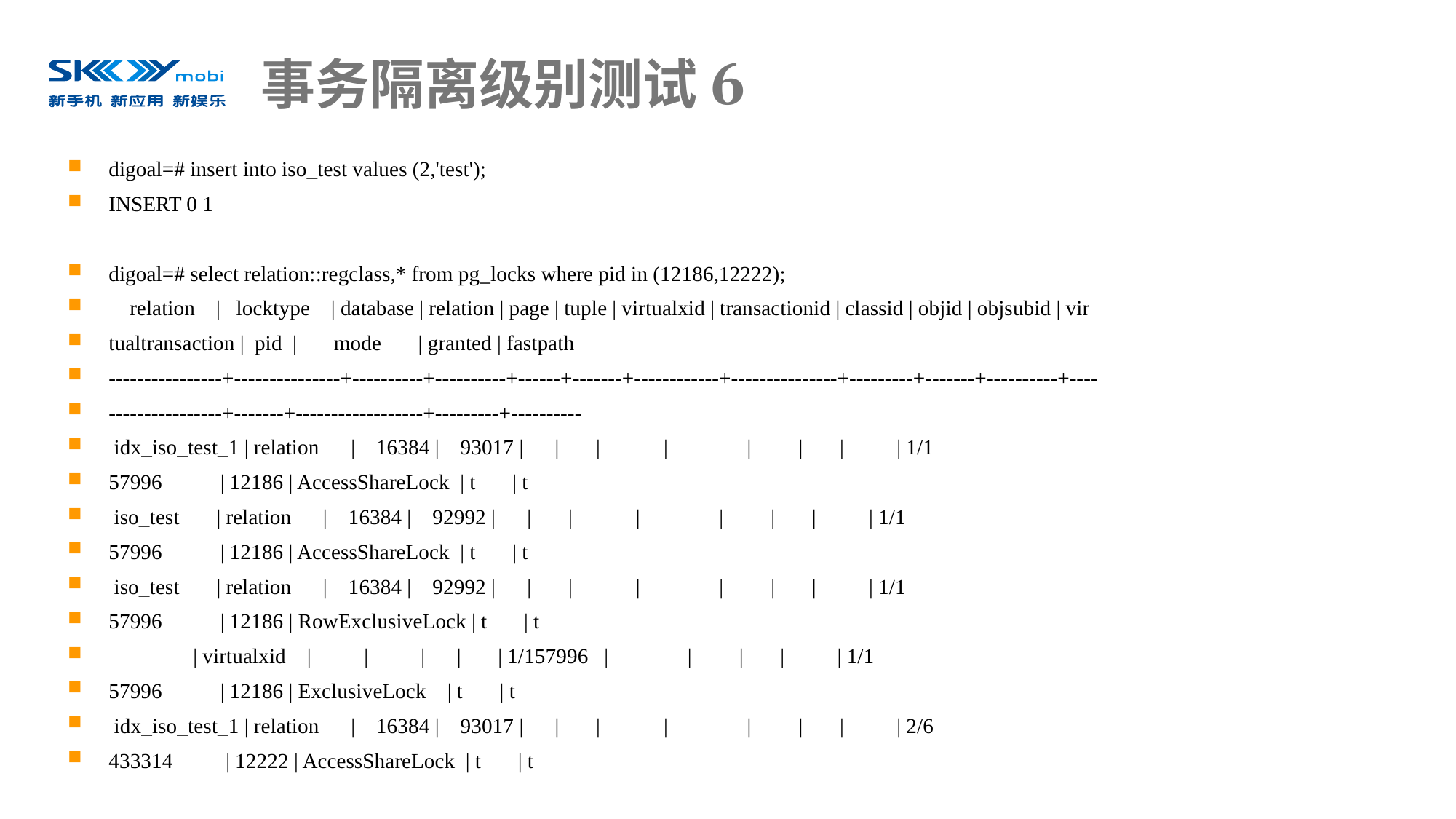

# 事务隔离级别测试6
digoal=# insert into iso_test values (2,'test');
INSERT 0 1

digoal=# select relation::regclass,* from pg_locks where pid in (12186,12222);
    relation    |   locktype    | database | relation | page | tuple | virtualxid | transactionid | classid | objid | objsubid | vir
tualtransaction |  pid  |       mode       | granted | fastpath
----------------+---------------+----------+----------+------+-------+------------+---------------+---------+-------+----------+----
----------------+-------+------------------+---------+----------
 idx_iso_test_1 | relation      |    16384 |    93017 |      |       |            |               |         |       |          | 1/1
57996           | 12186 | AccessShareLock  | t       | t
 iso_test       | relation      |    16384 |    92992 |      |       |            |               |         |       |          | 1/1
57996           | 12186 | AccessShareLock  | t       | t
 iso_test       | relation      |    16384 |    92992 |      |       |            |               |         |       |          | 1/1
57996           | 12186 | RowExclusiveLock | t       | t
                | virtualxid    |          |          |      |       | 1/157996   |               |         |       |          | 1/1
57996           | 12186 | ExclusiveLock    | t       | t
 idx_iso_test_1 | relation      |    16384 |    93017 |      |       |            |               |         |       |          | 2/6
433314          | 12222 | AccessShareLock  | t       | t